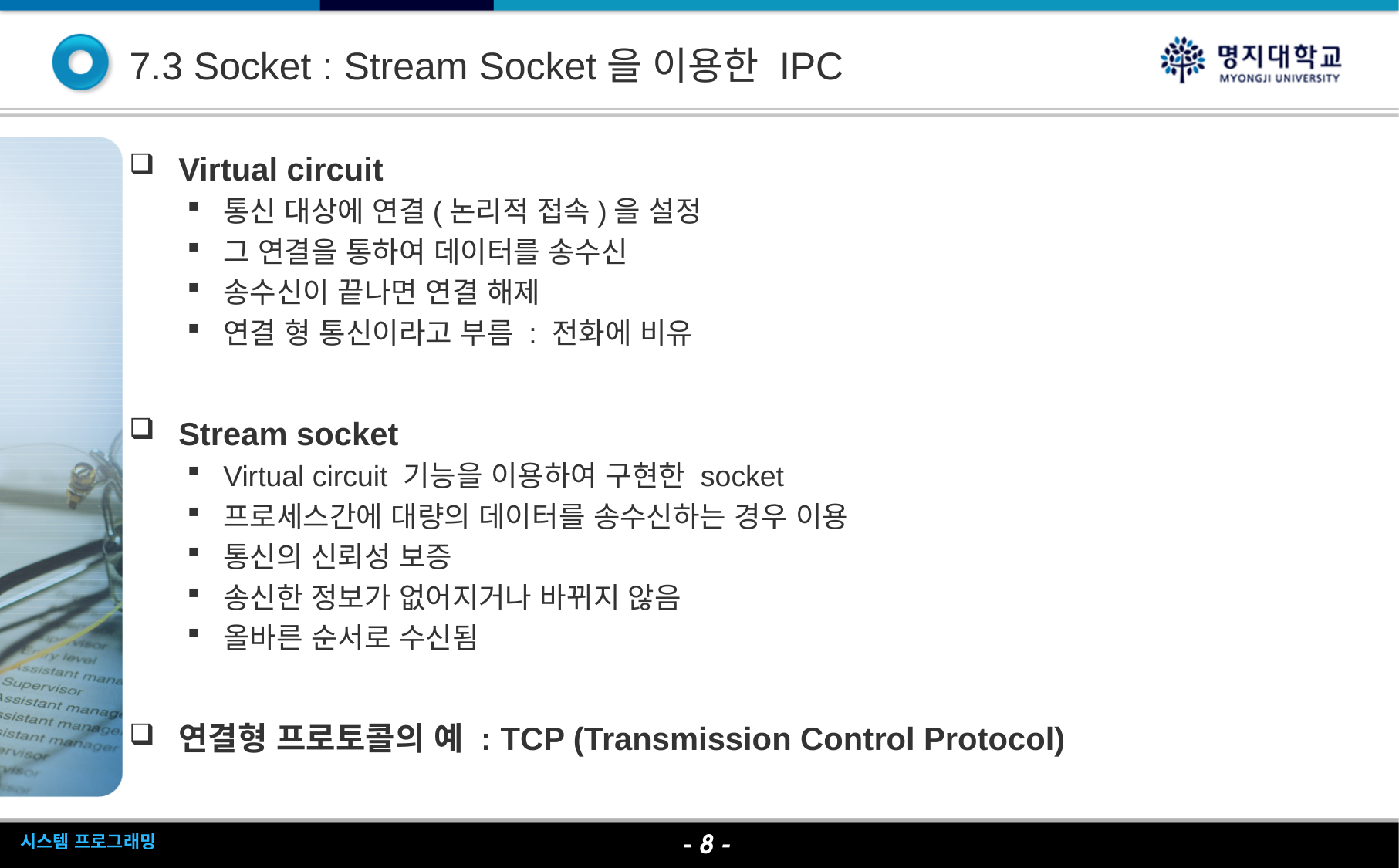

7.3 Socket : Stream Socket을 이용한 IPC
Virtual circuit
통신 대상에 연결(논리적 접속)을 설정
그 연결을 통하여 데이터를 송수신
송수신이 끝나면 연결 해제
연결 형 통신이라고 부름 : 전화에 비유

Stream socket
Virtual circuit 기능을 이용하여 구현한 socket
프로세스간에 대량의 데이터를 송수신하는 경우 이용
통신의 신뢰성 보증
송신한 정보가 없어지거나 바뀌지 않음
올바른 순서로 수신됨

연결형 프로토콜의 예 : TCP (Transmission Control Protocol)

- 8 -